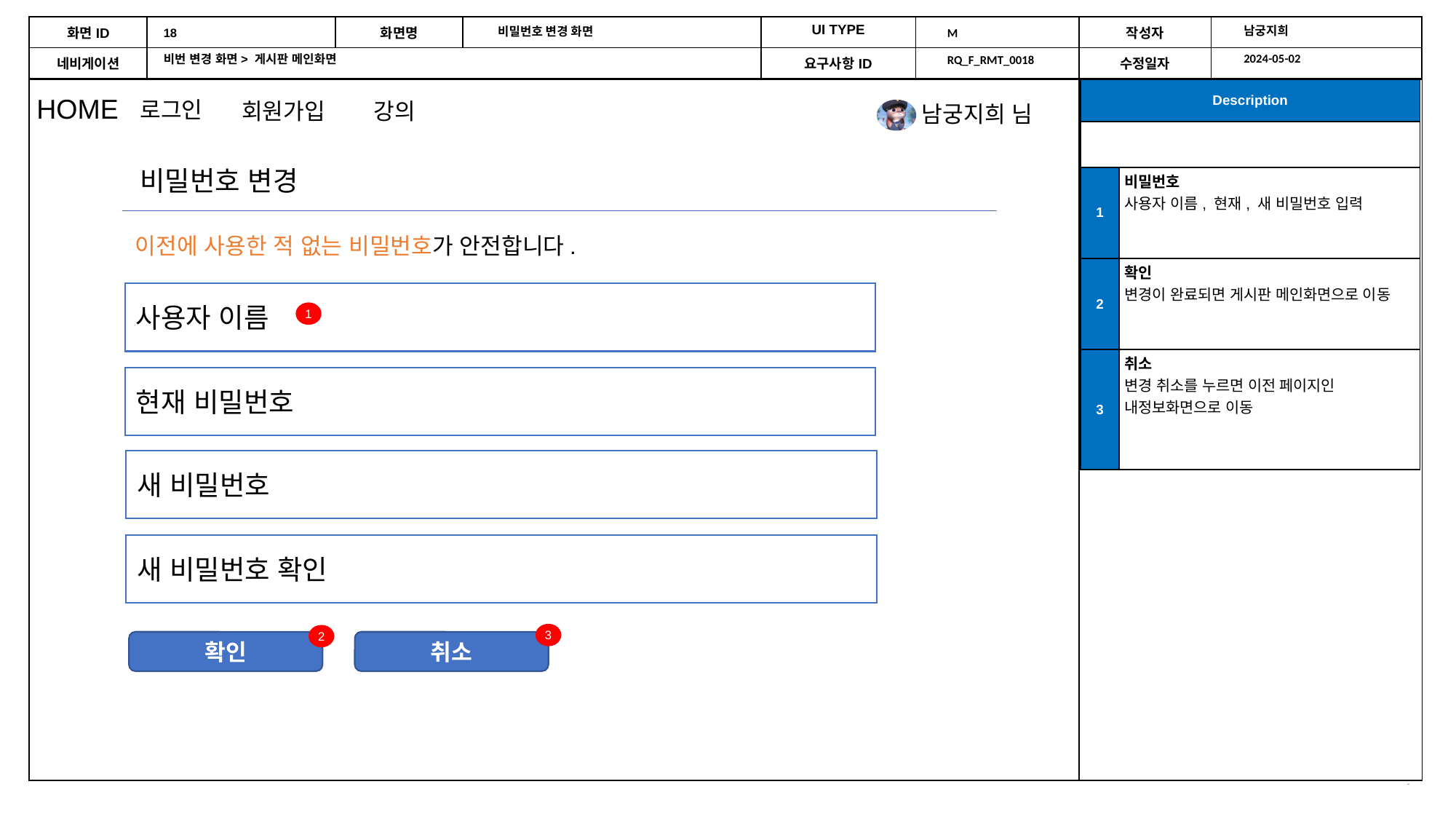

18
남궁지희
비밀번호 변경 화면
M
비번 변경 화면> 게시판 메인화면
2024-05-02
RQ_F_RMT_0018
| Description |  |
| --- | --- |
|  |  |
| 1 | 비밀번호 사용자 이름, 현재, 새 비밀번호 입력 |
| 2 | 확인 변경이 완료되면 게시판 메인화면으로 이동 |
| 3 | 취소 변경 취소를 누르면 이전 페이지인 내정보화면으로 이동 |
HOME
로그인
강의
회원가입
남궁지희 님

비밀번호 변경
이전에 사용한 적 없는 비밀번호가 안전합니다.
사용자 이름
1
현재 비밀번호
새 비밀번호
새 비밀번호 확인
3
2
확인
취소